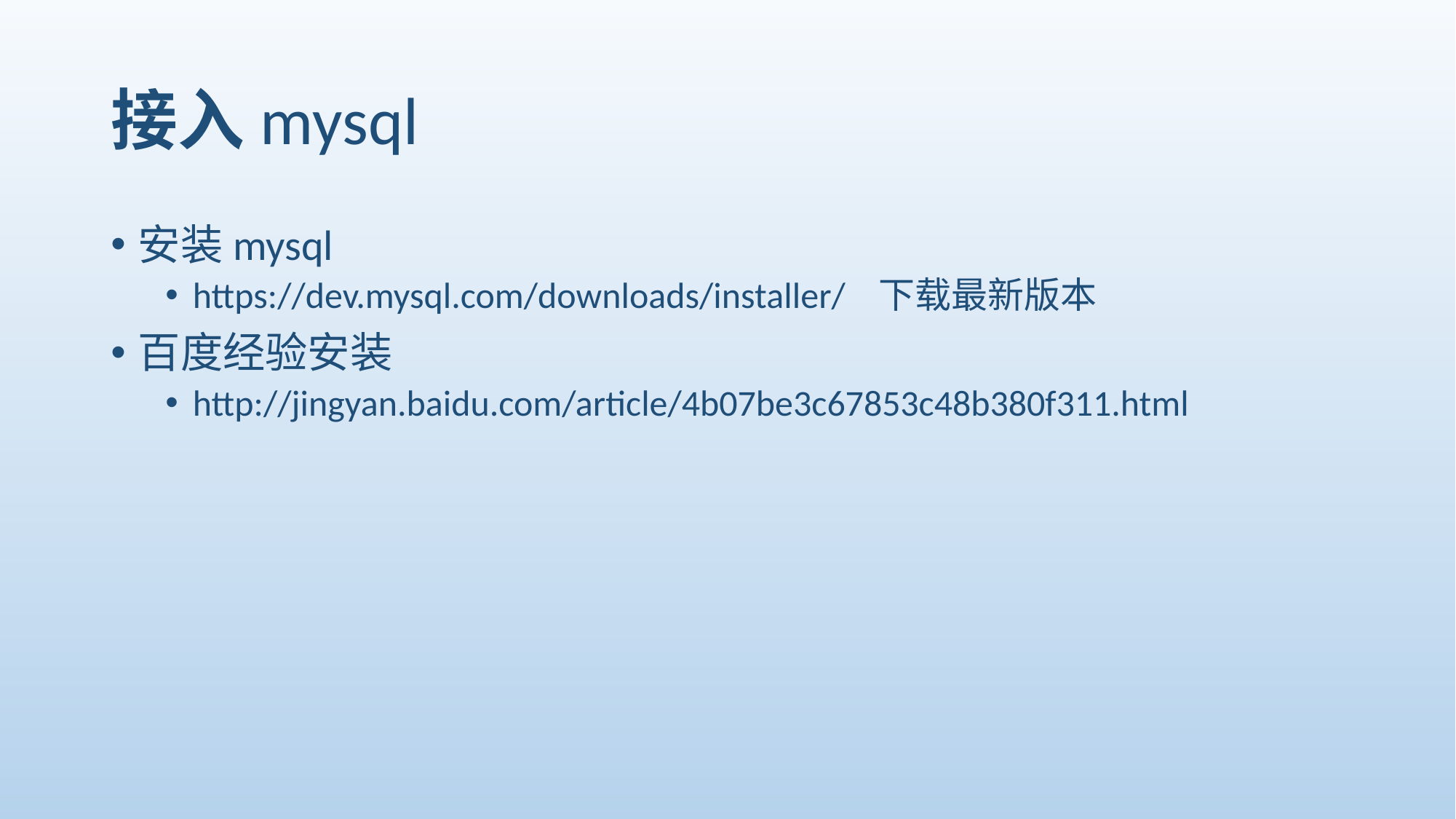

# 接入mysql
安装mysql
https://dev.mysql.com/downloads/installer/   下载最新版本
百度经验安装
http://jingyan.baidu.com/article/4b07be3c67853c48b380f311.html